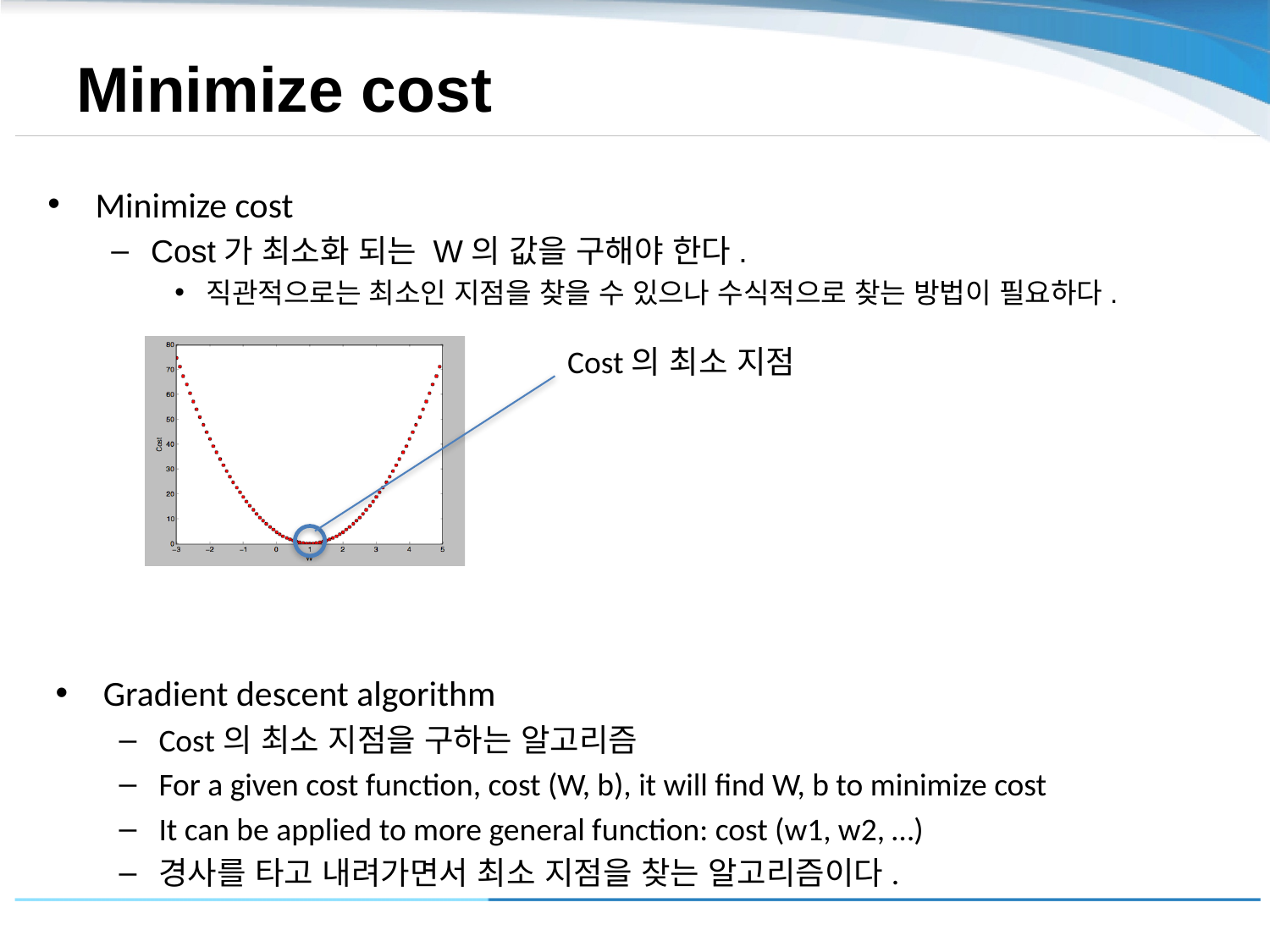

# Minimize cost
Minimize cost
Cost가 최소화 되는 W의 값을 구해야 한다.
직관적으로는 최소인 지점을 찾을 수 있으나 수식적으로 찾는 방법이 필요하다.

Gradient descent algorithm
Cost의 최소 지점을 구하는 알고리즘
For a given cost function, cost (W, b), it will find W, b to minimize cost
It can be applied to more general function: cost (w1, w2, …)
경사를 타고 내려가면서 최소 지점을 찾는 알고리즘이다.

Cost의 최소 지점